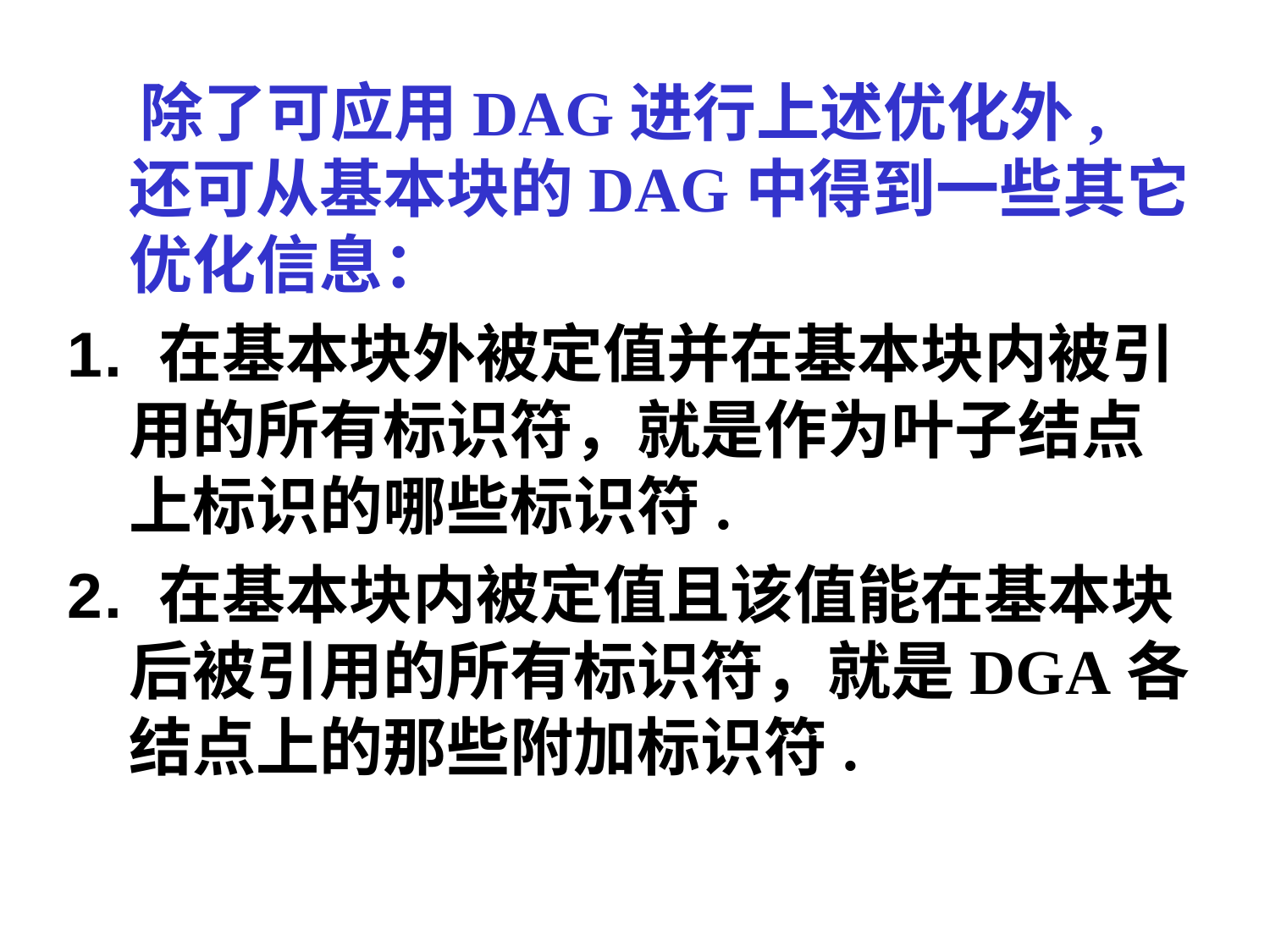

除了可应用DAG进行上述优化外, 还可从基本块的DAG中得到一些其它优化信息：
 在基本块外被定值并在基本块内被引用的所有标识符，就是作为叶子结点上标识的哪些标识符.
 在基本块内被定值且该值能在基本块后被引用的所有标识符，就是DGA各结点上的那些附加标识符.